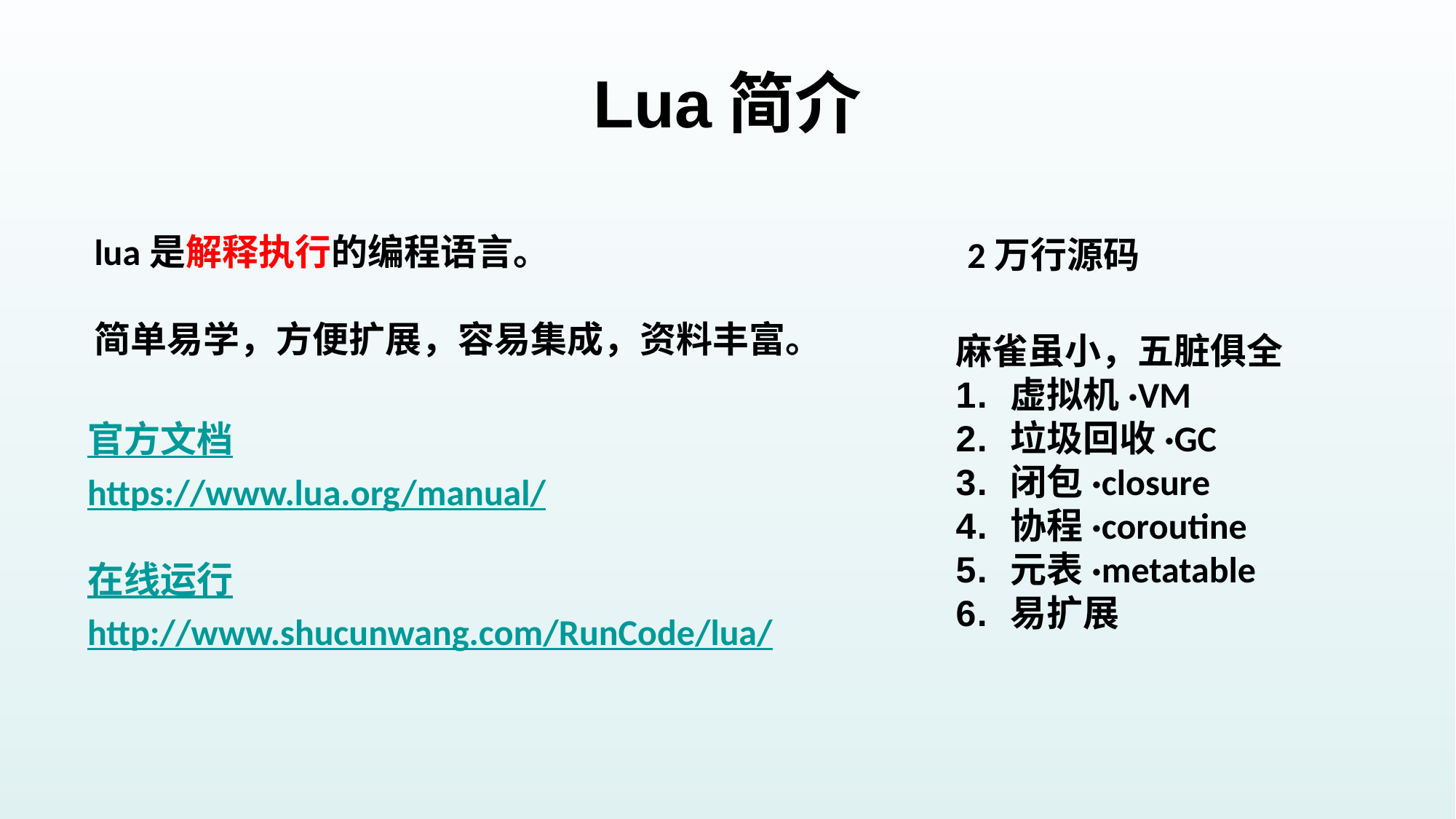

# Lua简介
lua是解释执行的编程语言。

简单易学，方便扩展，容易集成，资料丰富。
2万行源码
麻雀虽小，五脏俱全
虚拟机·VM
垃圾回收·GC
闭包·closure
协程·coroutine
元表·metatable
易扩展
官方文档
https://www.lua.org/manual/

在线运行
http://www.shucunwang.com/RunCode/lua/